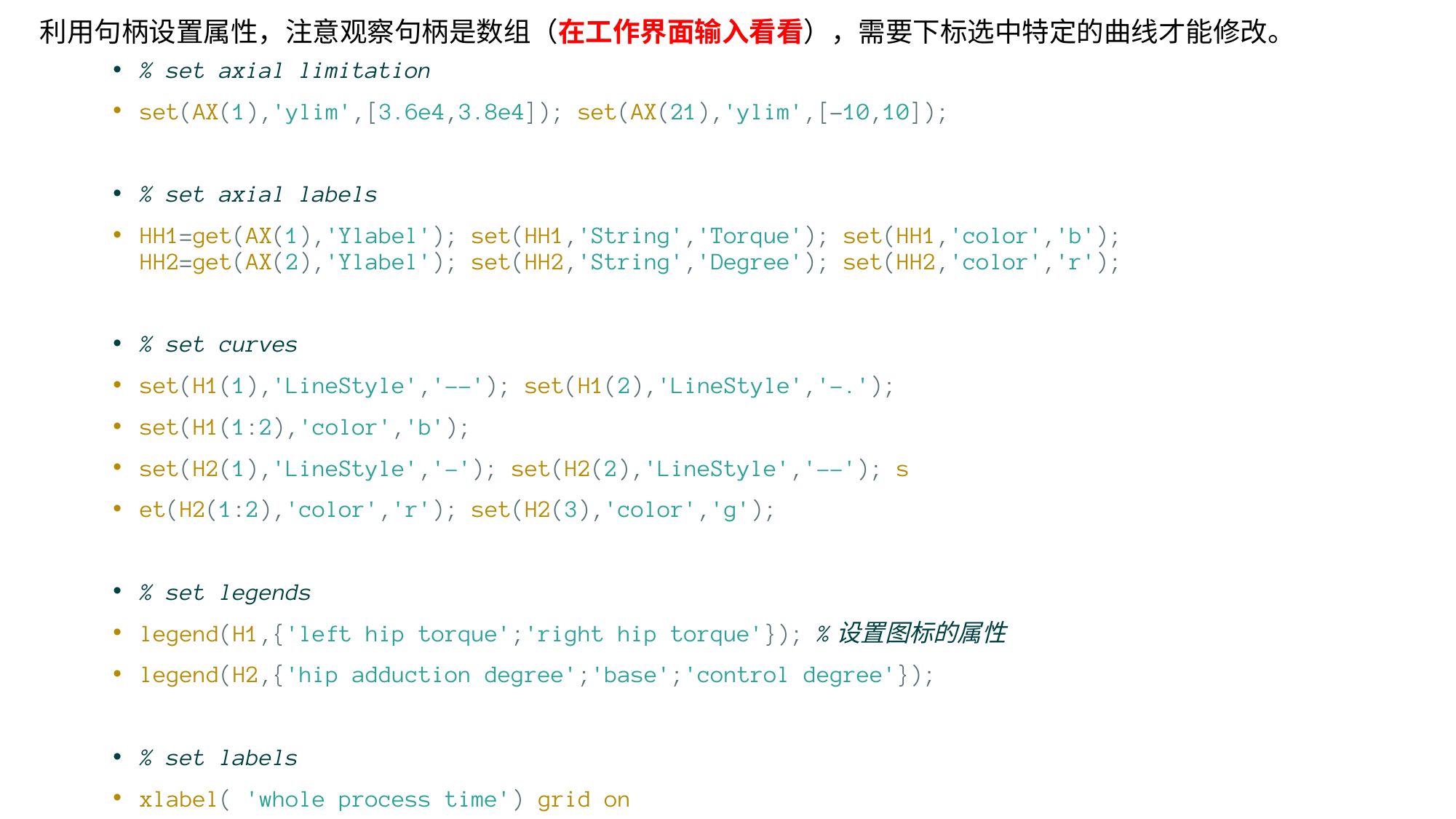

# 利用句柄设置属性，注意观察句柄是数组（在工作界面输入看看），需要下标选中特定的曲线才能修改。
% set axial limitation
set(AX(1),'ylim',[3.6e4,3.8e4]); set(AX(21),'ylim',[-10,10]);

% set axial labels
HH1=get(AX(1),'Ylabel'); set(HH1,'String','Torque'); set(HH1,'color','b'); HH2=get(AX(2),'Ylabel'); set(HH2,'String','Degree'); set(HH2,'color','r');

% set curves
set(H1(1),'LineStyle','--'); set(H1(2),'LineStyle','-.');
set(H1(1:2),'color','b');
set(H2(1),'LineStyle','-'); set(H2(2),'LineStyle','--'); s
et(H2(1:2),'color','r'); set(H2(3),'color','g');

% set legends
legend(H1,{'left hip torque';'right hip torque'}); %设置图标的属性
legend(H2,{'hip adduction degree';'base';'control degree'});

% set labels
xlabel( 'whole process time') grid on